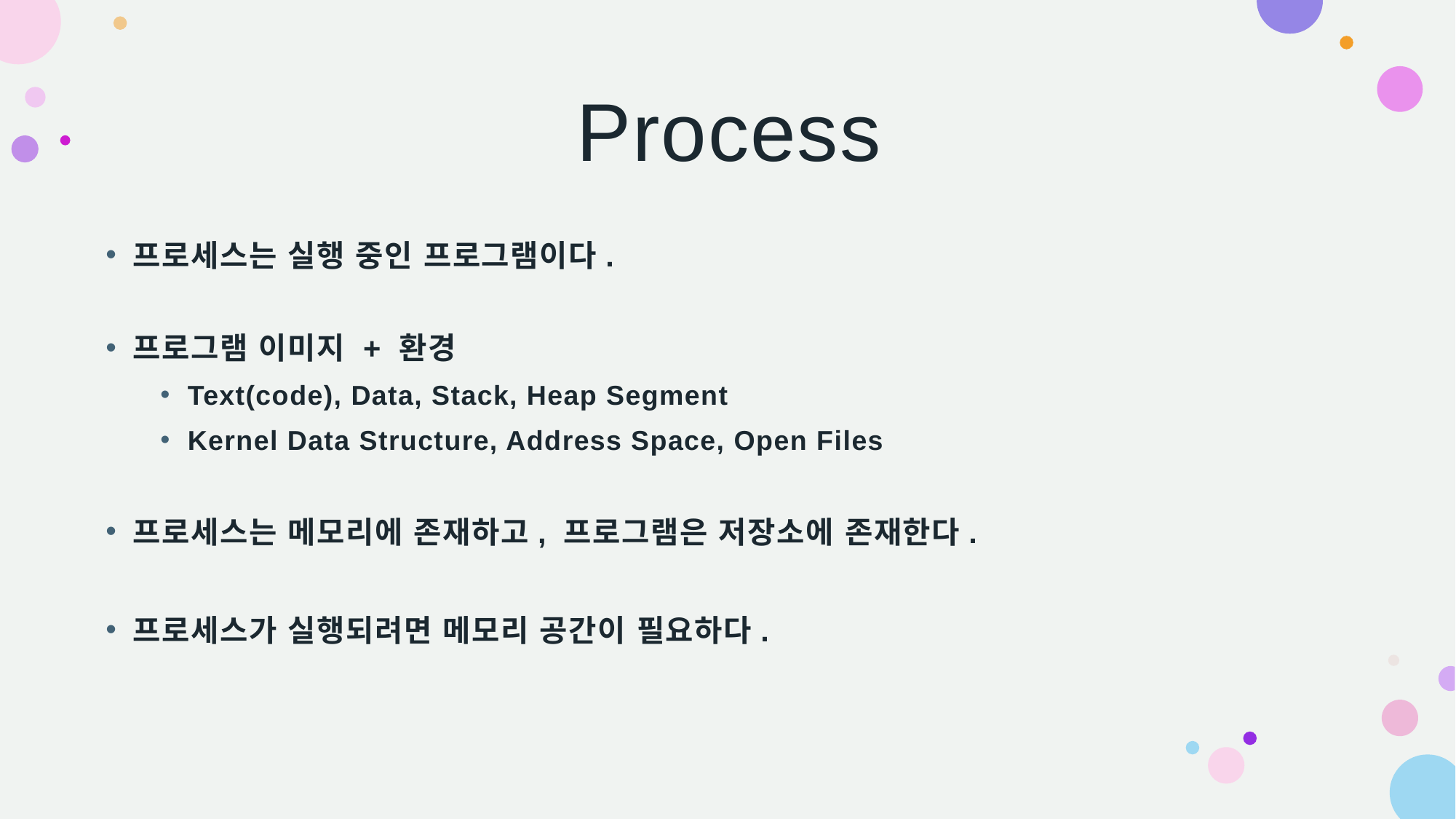

# Process
프로세스는 실행 중인 프로그램이다.
프로그램 이미지 + 환경
Text(code), Data, Stack, Heap Segment
Kernel Data Structure, Address Space, Open Files
프로세스는 메모리에 존재하고, 프로그램은 저장소에 존재한다.
프로세스가 실행되려면 메모리 공간이 필요하다.